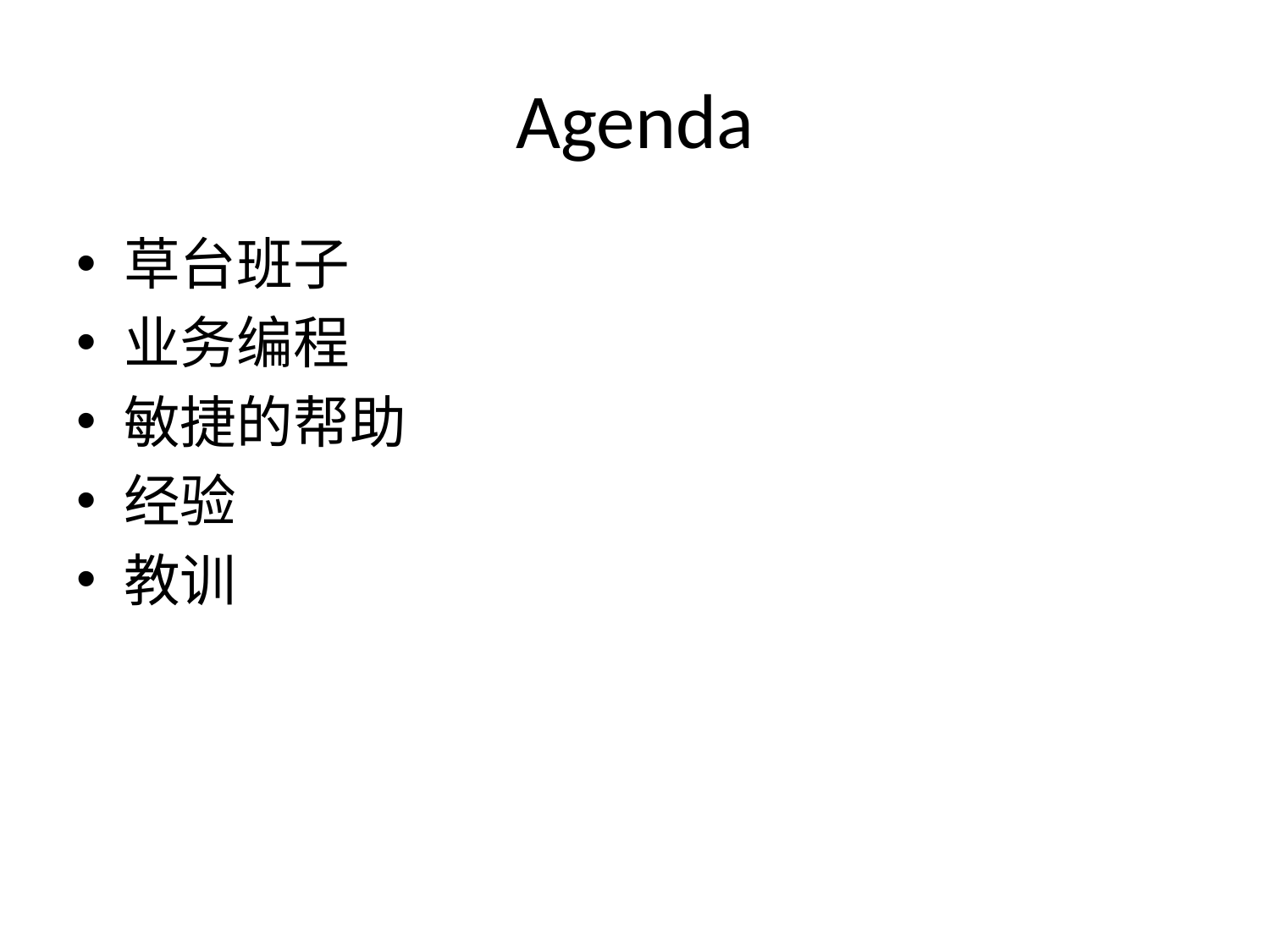

# Agenda
草台班子
业务编程
敏捷的帮助
经验
教训